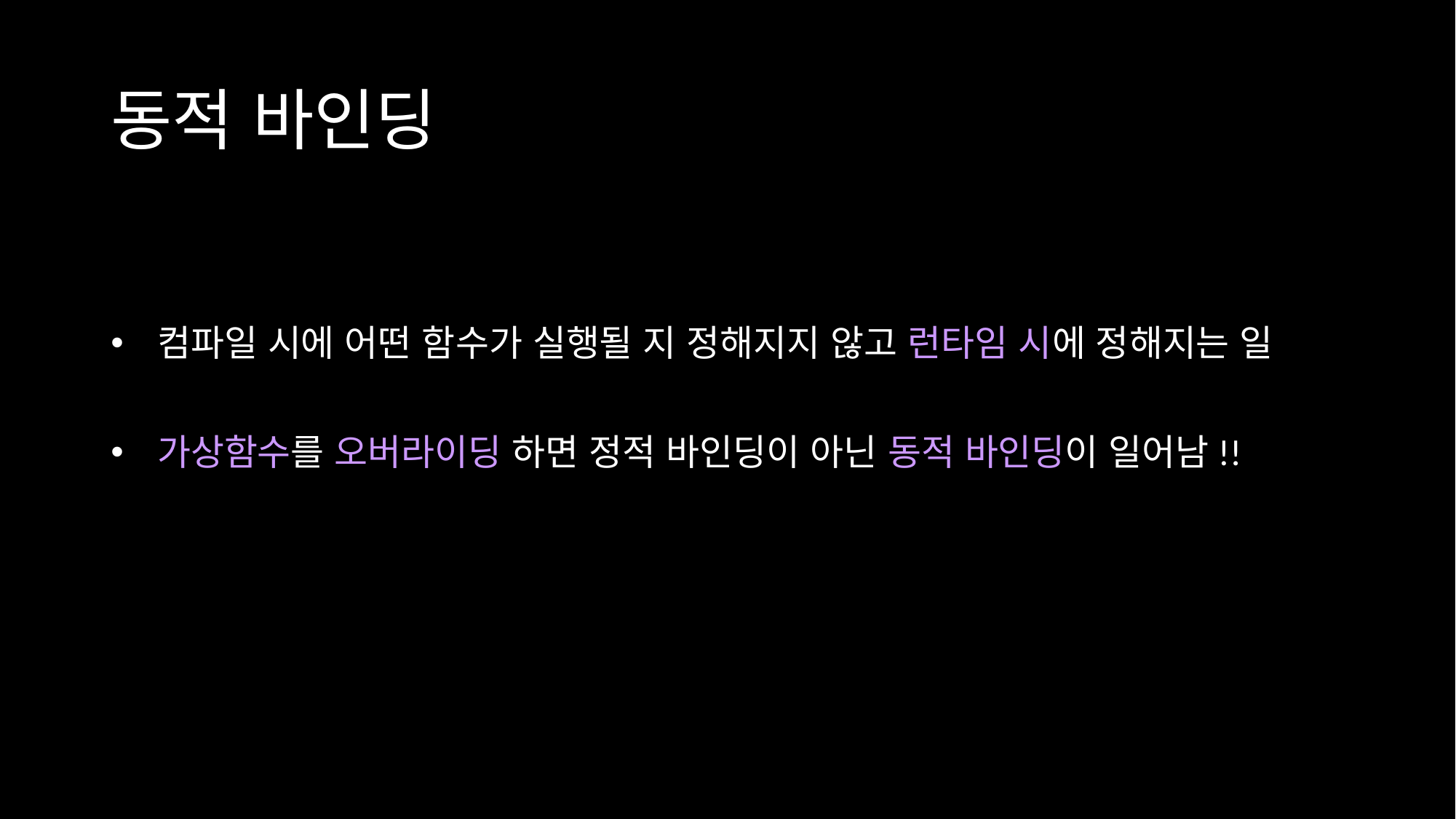

# 동적 바인딩
 컴파일 시에 어떤 함수가 실행될 지 정해지지 않고 런타임 시에 정해지는 일

 가상함수를 오버라이딩 하면 정적 바인딩이 아닌 동적 바인딩이 일어남!!